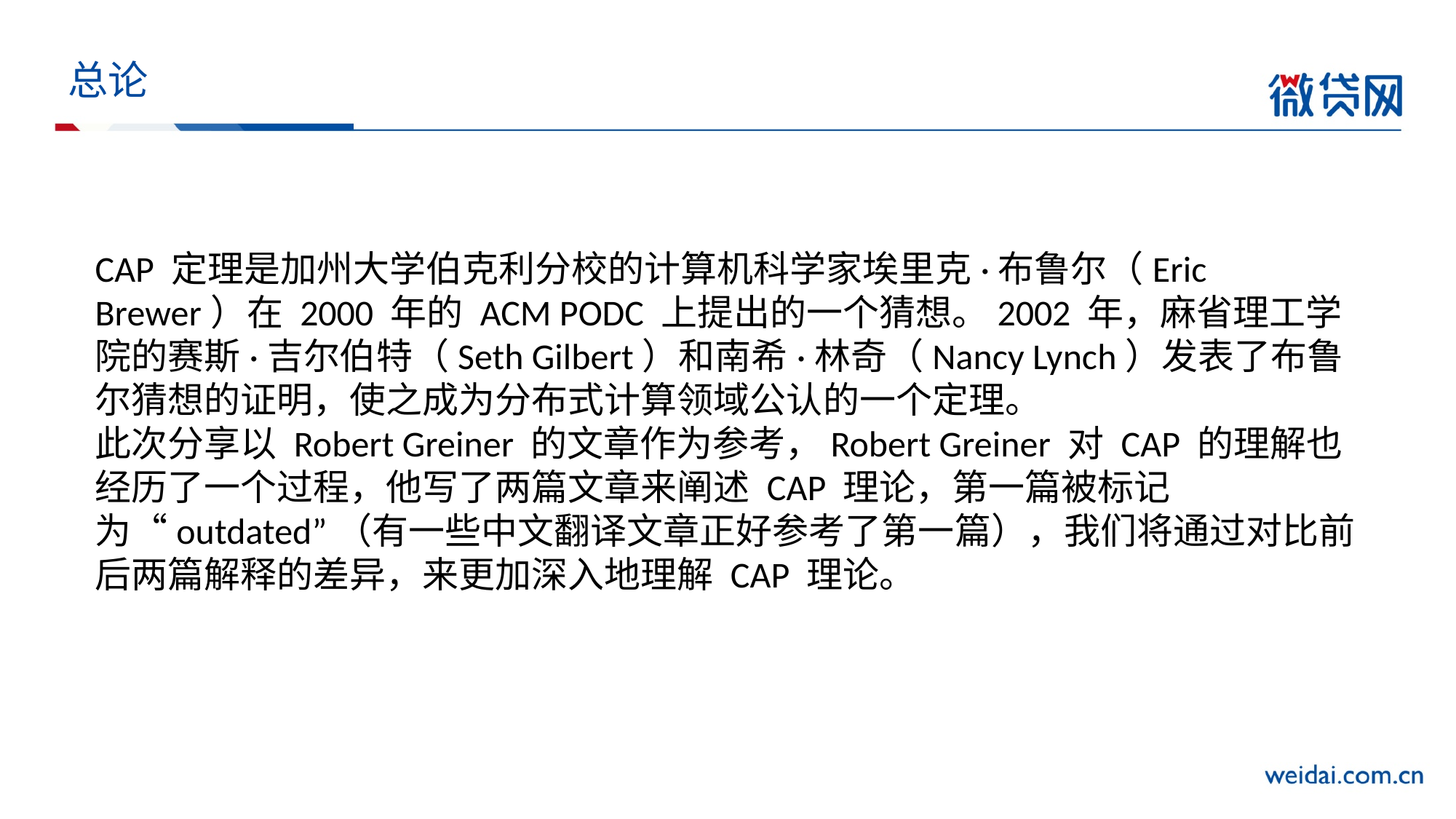

# 总论
CAP 定理是加州大学伯克利分校的计算机科学家埃里克·布鲁尔（Eric Brewer）在 2000 年的 ACM PODC 上提出的一个猜想。2002 年，麻省理工学院的赛斯·吉尔伯特（Seth Gilbert）和南希·林奇（Nancy Lynch）发表了布鲁尔猜想的证明，使之成为分布式计算领域公认的一个定理。
此次分享以 Robert Greiner 的文章作为参考，Robert Greiner 对 CAP 的理解也经历了一个过程，他写了两篇文章来阐述 CAP 理论，第一篇被标记为“outdated”（有一些中文翻译文章正好参考了第一篇），我们将通过对比前后两篇解释的差异，来更加深入地理解 CAP 理论。